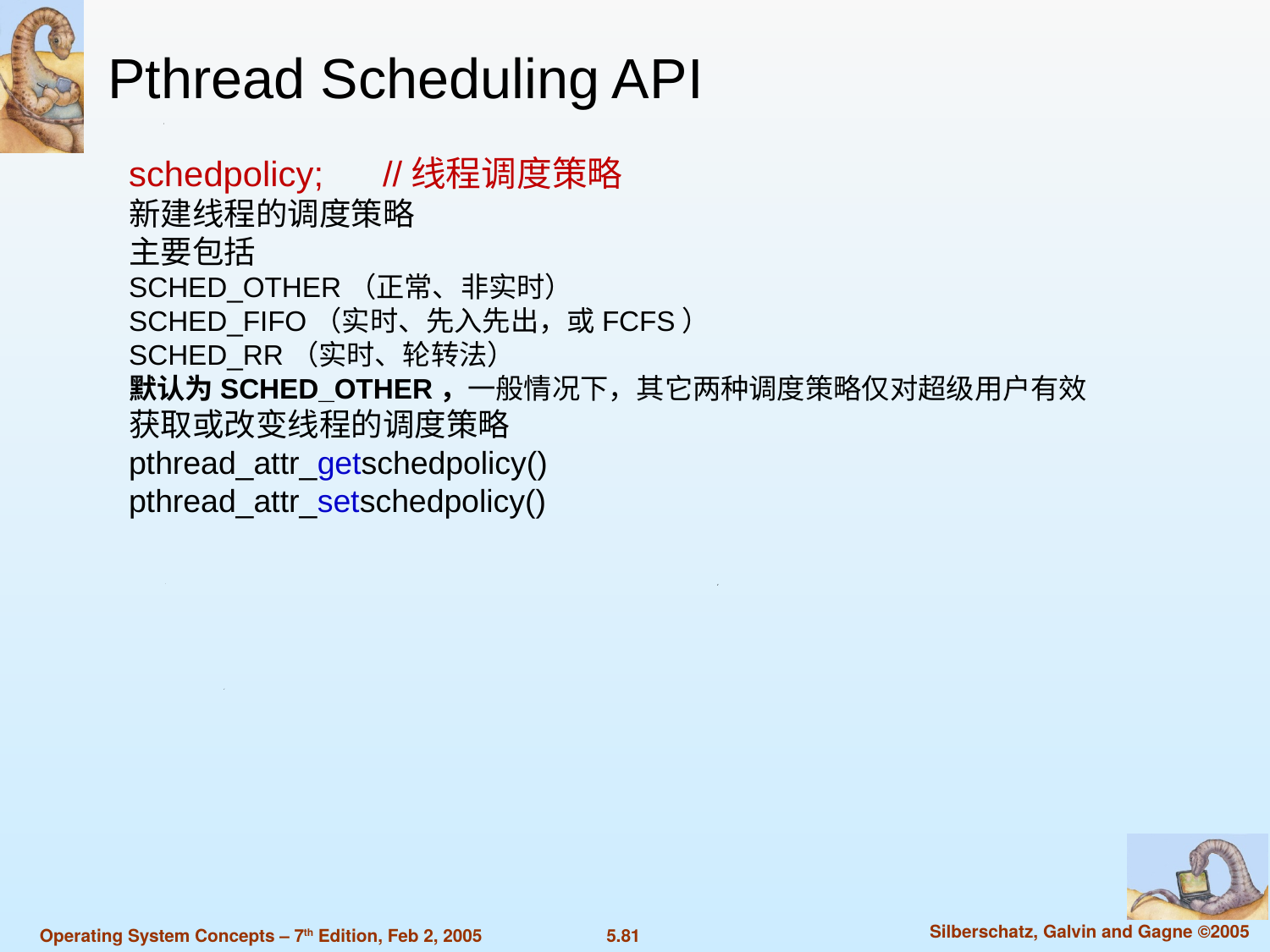

Pthread Scheduling API
schedpolicy;  	//线程调度策略
新建线程的调度策略
主要包括
SCHED_OTHER（正常、非实时）
SCHED_FIFO（实时、先入先出，或FCFS）
SCHED_RR（实时、轮转法）
默认为SCHED_OTHER，一般情况下，其它两种调度策略仅对超级用户有效
获取或改变线程的调度策略
pthread_attr_getschedpolicy()
pthread_attr_setschedpolicy()